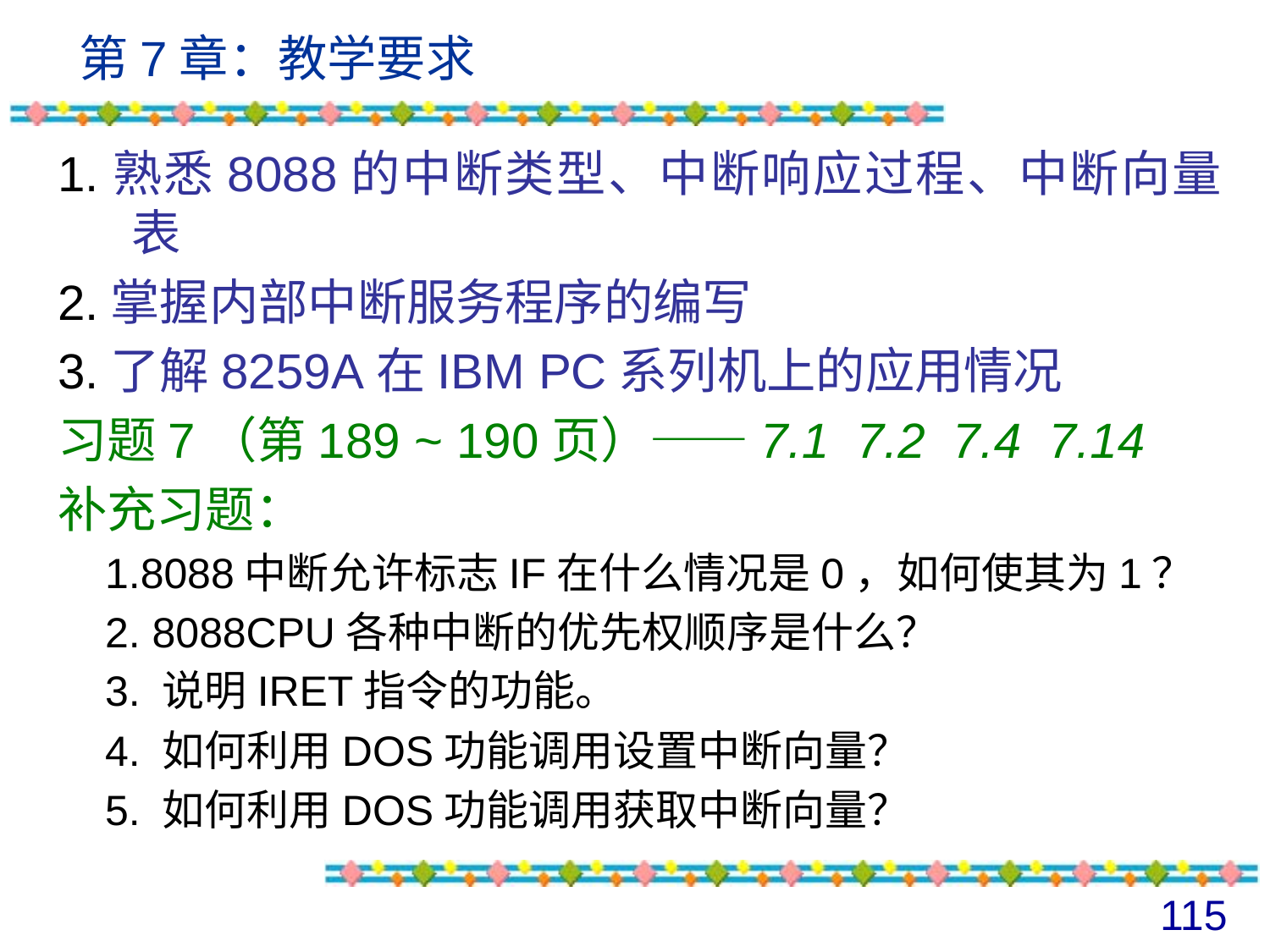

# 第7章：教学要求
1.熟悉8088的中断类型、中断响应过程、中断向量表
2.掌握内部中断服务程序的编写
3.了解8259A在IBM PC系列机上的应用情况
习题7（第189 ~ 190页）——7.1  7.2  7.4  7.14
补充习题：
    1.8088中断允许标志IF在什么情况是0，如何使其为1？
    2. 8088CPU各种中断的优先权顺序是什么？
    3. 说明IRET指令的功能。
    4. 如何利用DOS功能调用设置中断向量？
    5. 如何利用DOS功能调用获取中断向量？